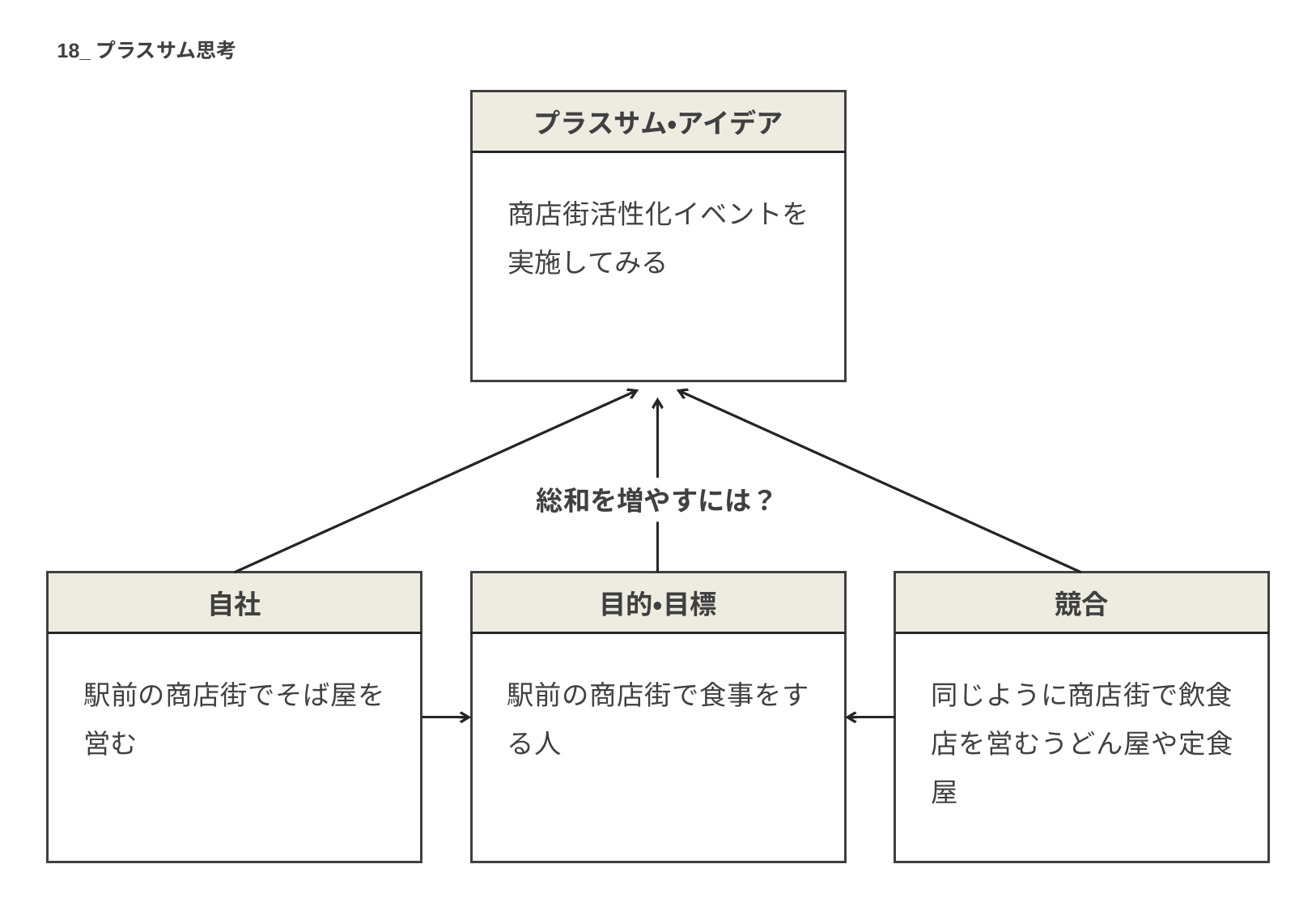

18_プラスサム思考

プラスサム・アイデア
商店街活性化イベントを実施してみる
総和を増やすには？

自社
駅前の商店街でそば屋を営む

目的・目標
駅前の商店街で食事をする人

競合
同じように商店街で飲食店を営むうどん屋や定食屋